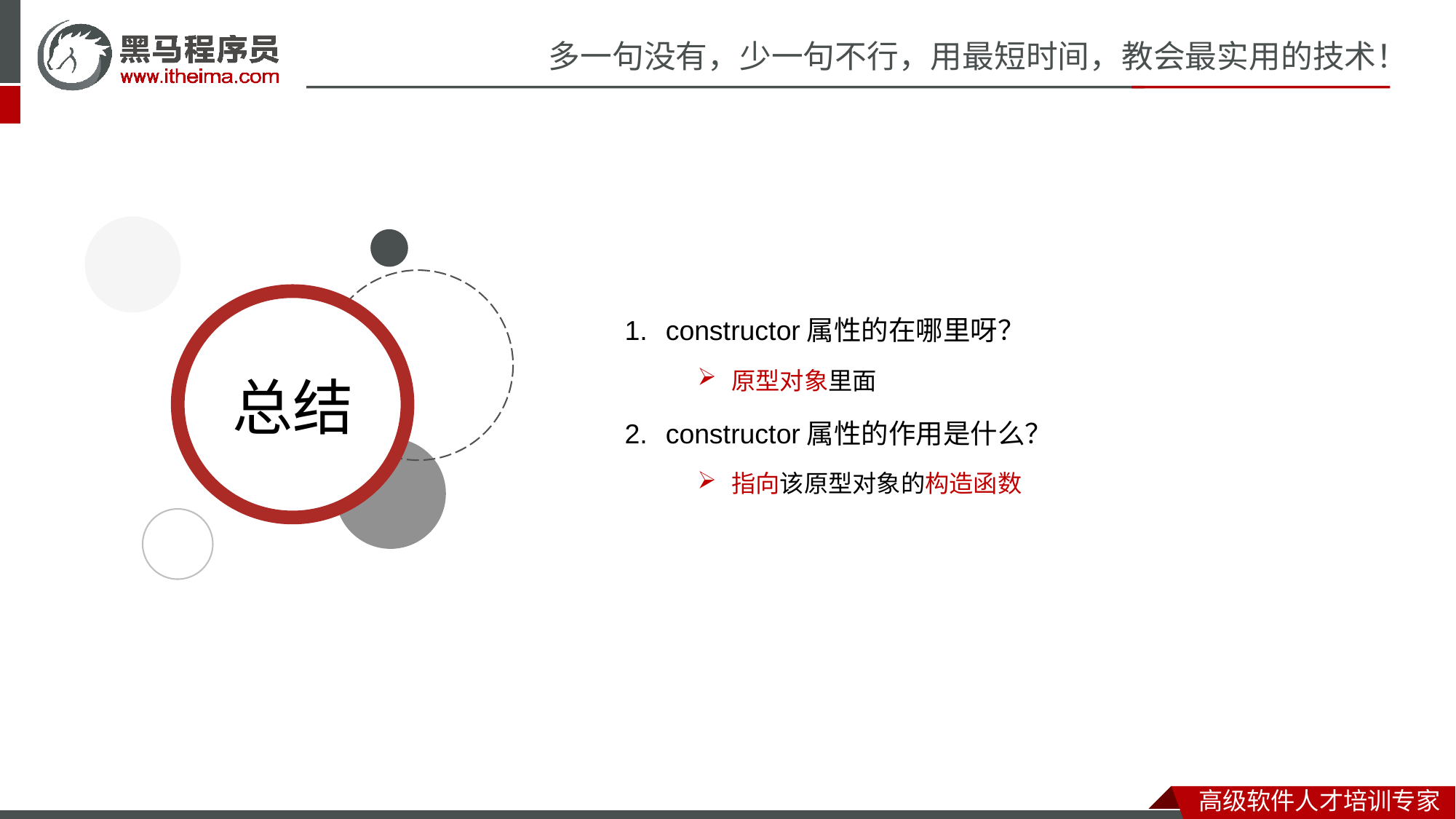

constructor属性的在哪里呀？
原型对象里面
constructor属性的作用是什么？
指向该原型对象的构造函数